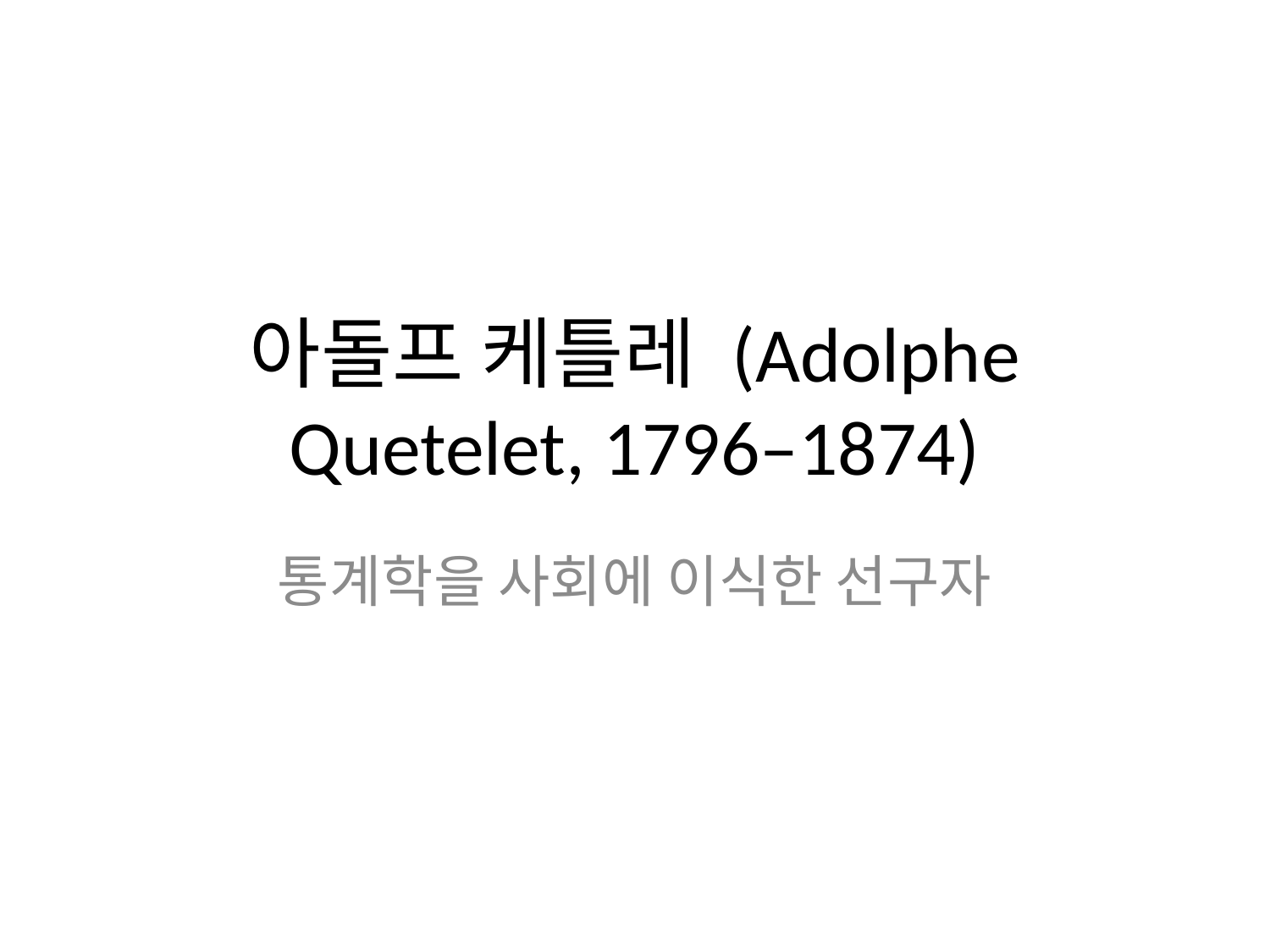

# 아돌프 케틀레 (Adolphe Quetelet, 1796–1874)
통계학을 사회에 이식한 선구자